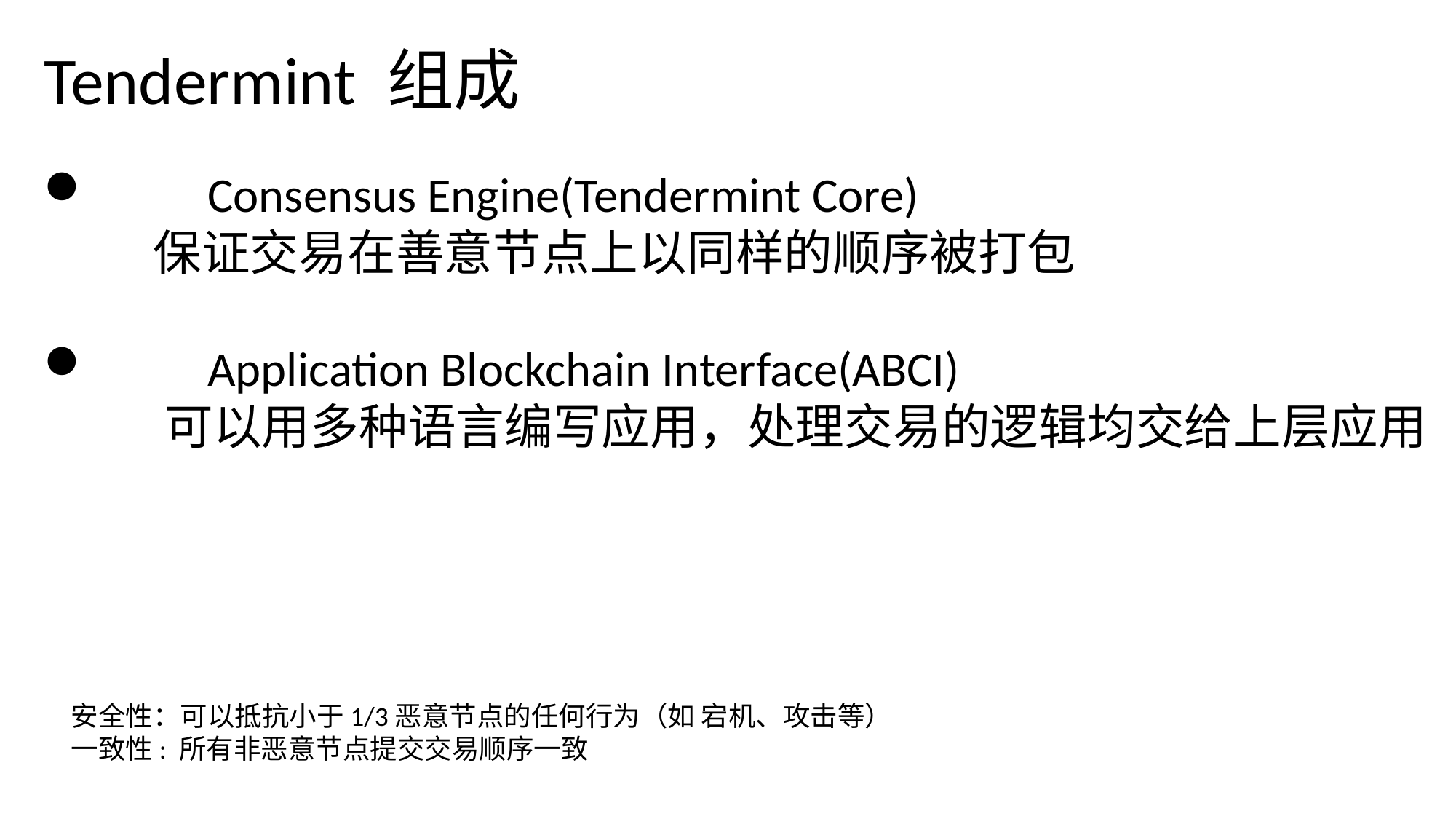

# Tendermint 组成

	Consensus Engine(Tendermint Core)
	保证交易在善意节点上以同样的顺序被打包

	Application Blockchain Interface(ABCI)
          可以用多种语言编写应用，处理交易的逻辑均交给上层应用

安全性：可以抵抗小于1/3恶意节点的任何行为（如 宕机、攻击等）
一致性: 所有非恶意节点提交交易顺序一致